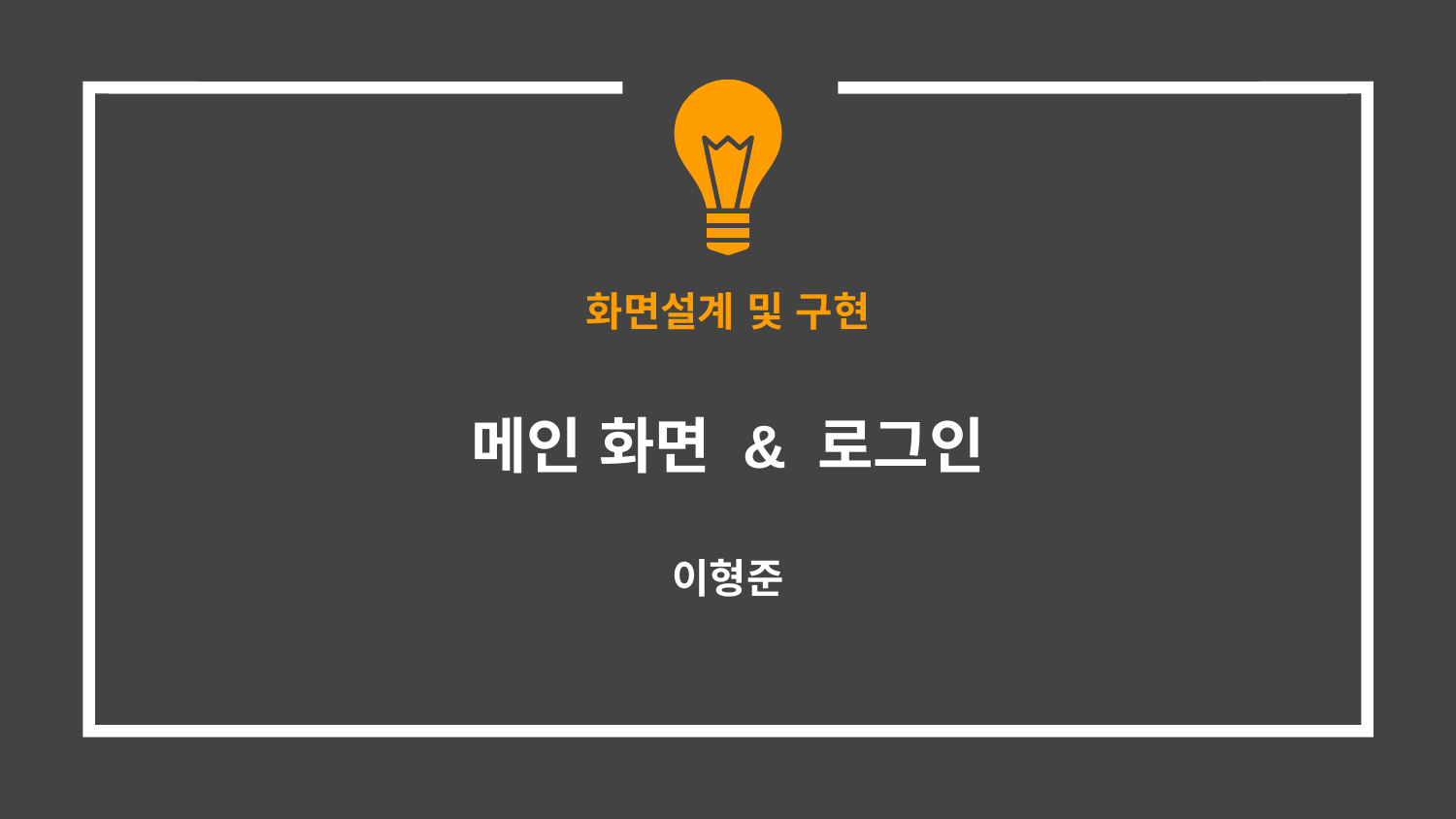

화면설계 및 구현
메인 화면 & 로그인
이형준